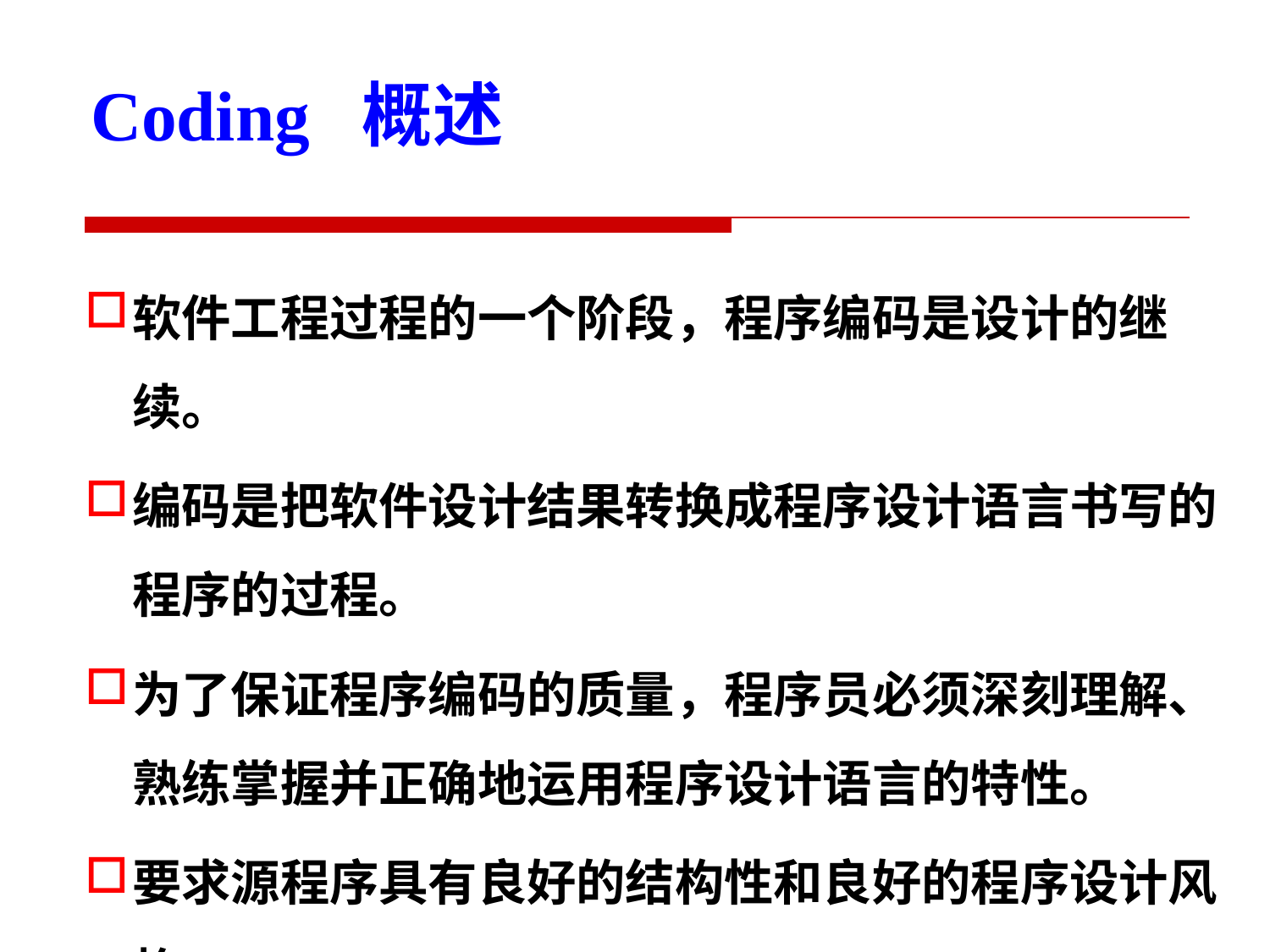

Coding  概述
软件工程过程的一个阶段，程序编码是设计的继续。
编码是把软件设计结果转换成程序设计语言书写的程序的过程。
为了保证程序编码的质量，程序员必须深刻理解、熟练掌握并正确地运用程序设计语言的特性。
要求源程序具有良好的结构性和良好的程序设计风格。